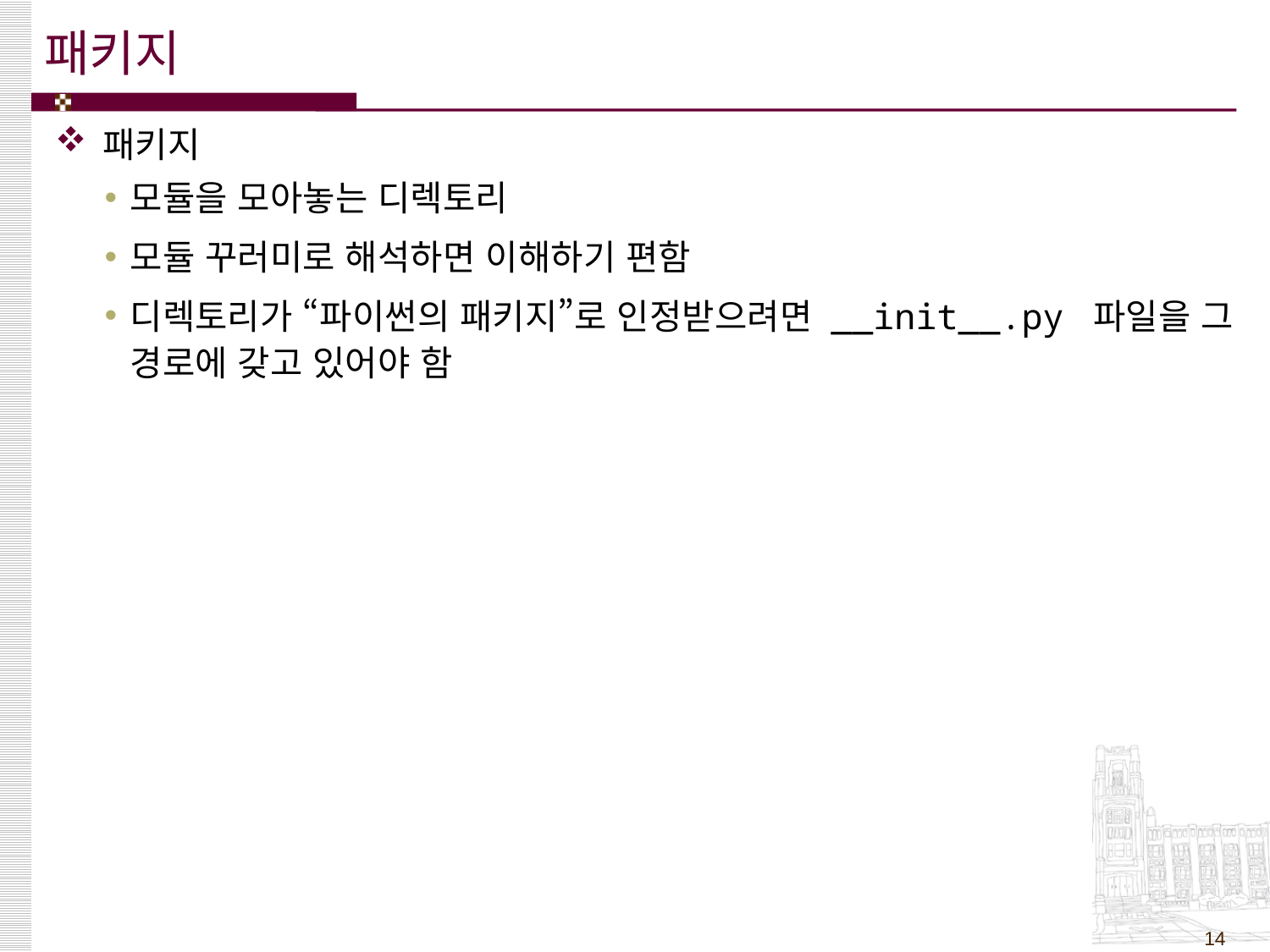

# 패키지
패키지
모듈을 모아놓는 디렉토리
모듈 꾸러미로 해석하면 이해하기 편함
디렉토리가 “파이썬의 패키지”로 인정받으려면 __init__.py 파일을 그 경로에 갖고 있어야 함